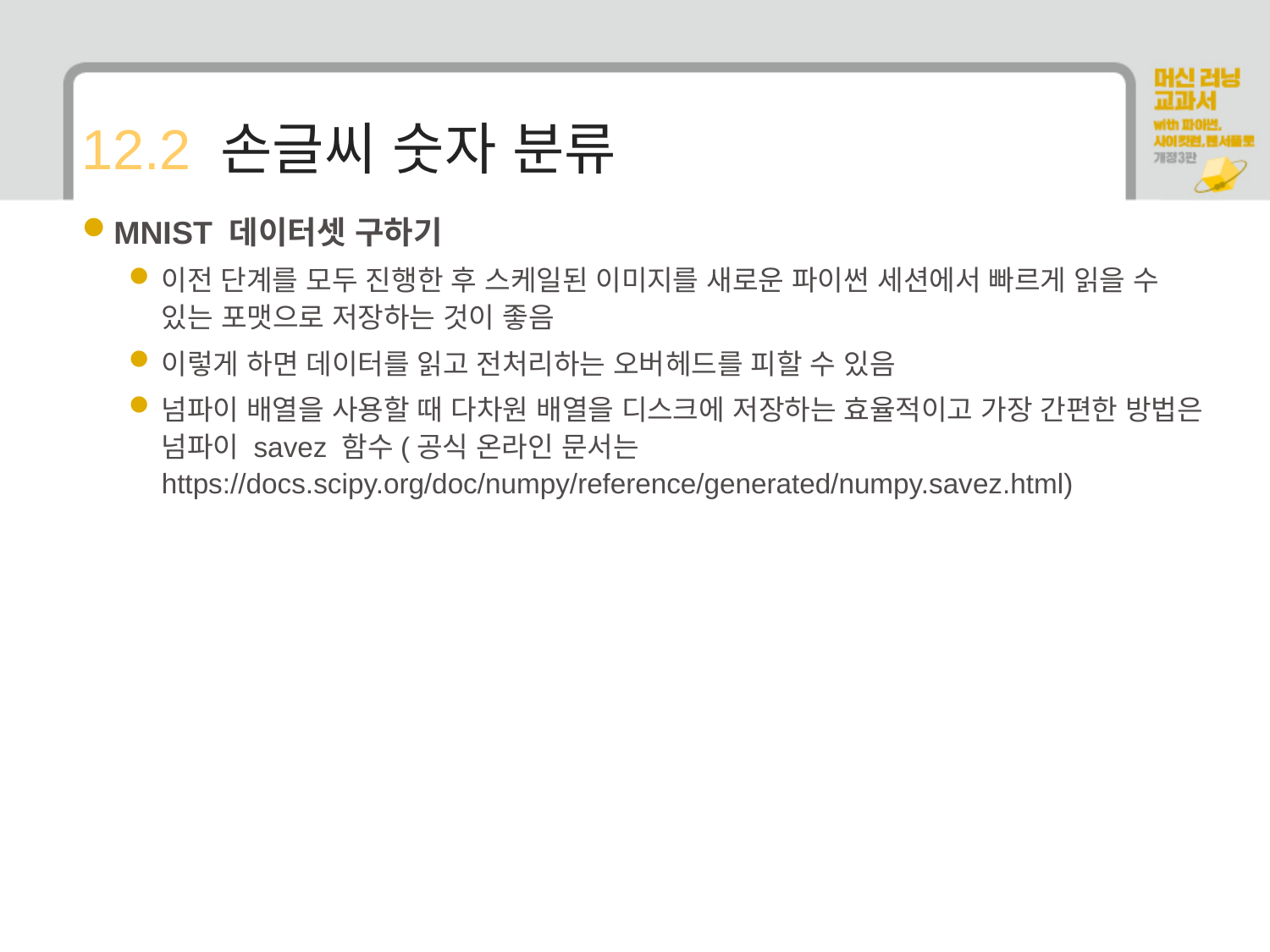

# 12.2 손글씨 숫자 분류
MNIST 데이터셋 구하기
이전 단계를 모두 진행한 후 스케일된 이미지를 새로운 파이썬 세션에서 빠르게 읽을 수 있는 포맷으로 저장하는 것이 좋음
이렇게 하면 데이터를 읽고 전처리하는 오버헤드를 피할 수 있음
넘파이 배열을 사용할 때 다차원 배열을 디스크에 저장하는 효율적이고 가장 간편한 방법은 넘파이 savez 함수(공식 온라인 문서는 https://docs.scipy.org/doc/numpy/reference/generated/numpy.savez.html)